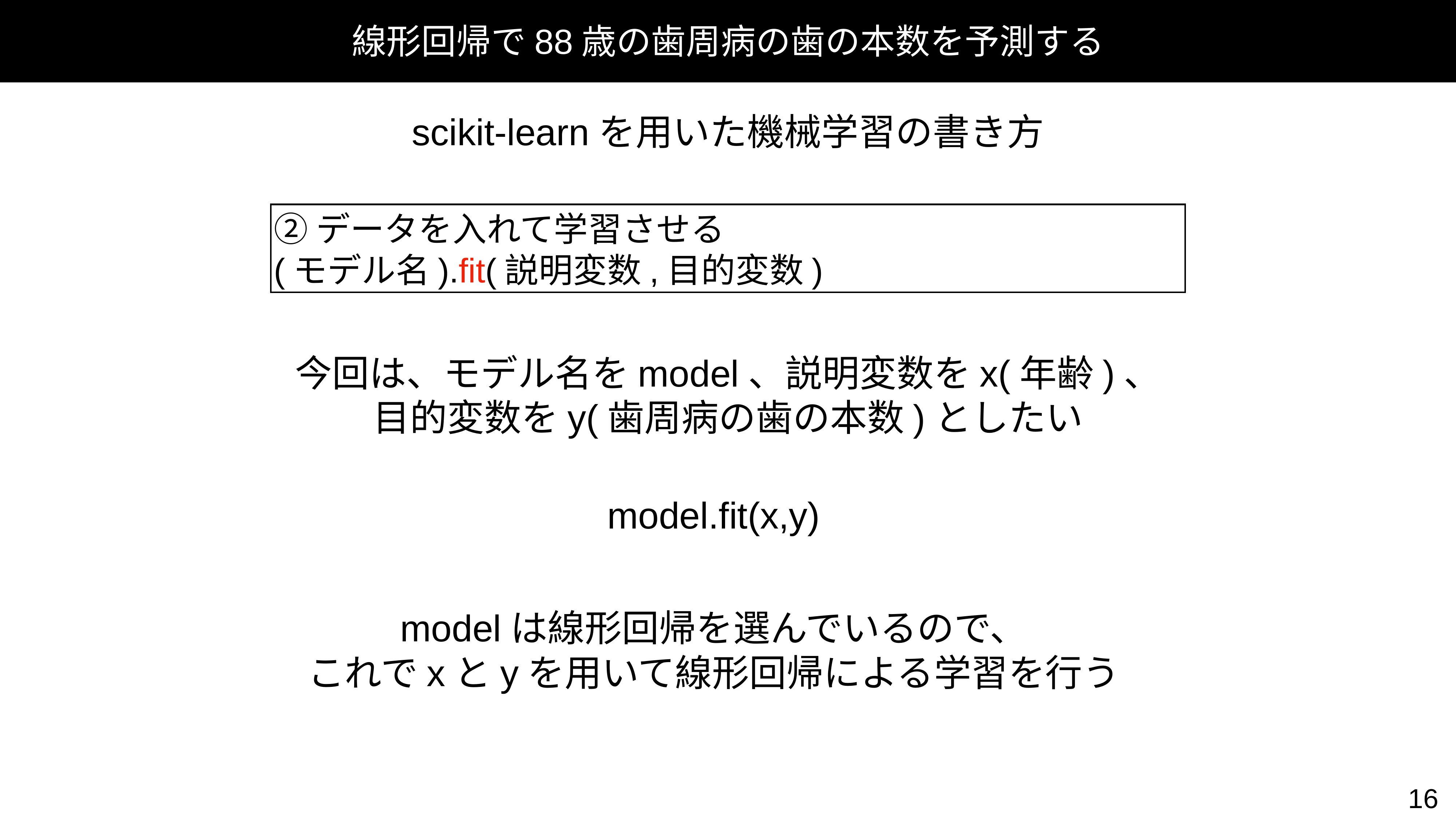

線形回帰で88歳の歯周病の歯の本数を予測する
scikit-learnを用いた機械学習の書き方
②データを入れて学習させる
(モデル名).fit(説明変数,目的変数)
今回は、モデル名をmodel、説明変数をx(年齢)、
目的変数をy(歯周病の歯の本数)としたい
model.fit(x,y)
modelは線形回帰を選んでいるので、
これでxとyを用いて線形回帰による学習を行う
16